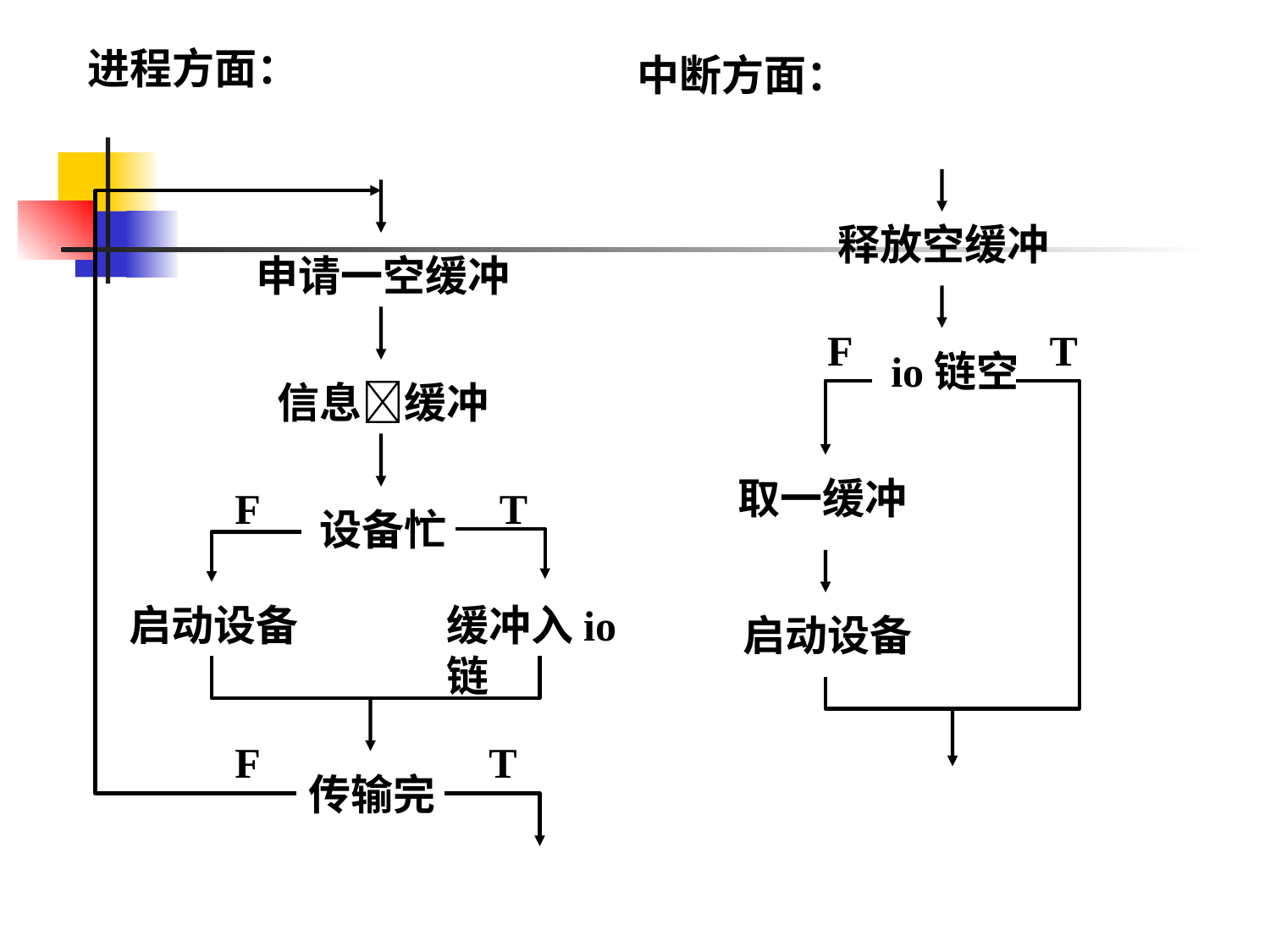

进程方面：
中断方面：

释放空缓冲
申请一空缓冲

F
T
io链空
信息⇒缓冲

取一缓冲
F
T
设备忙

启动设备
缓冲入io链
启动设备

F
T
传输完